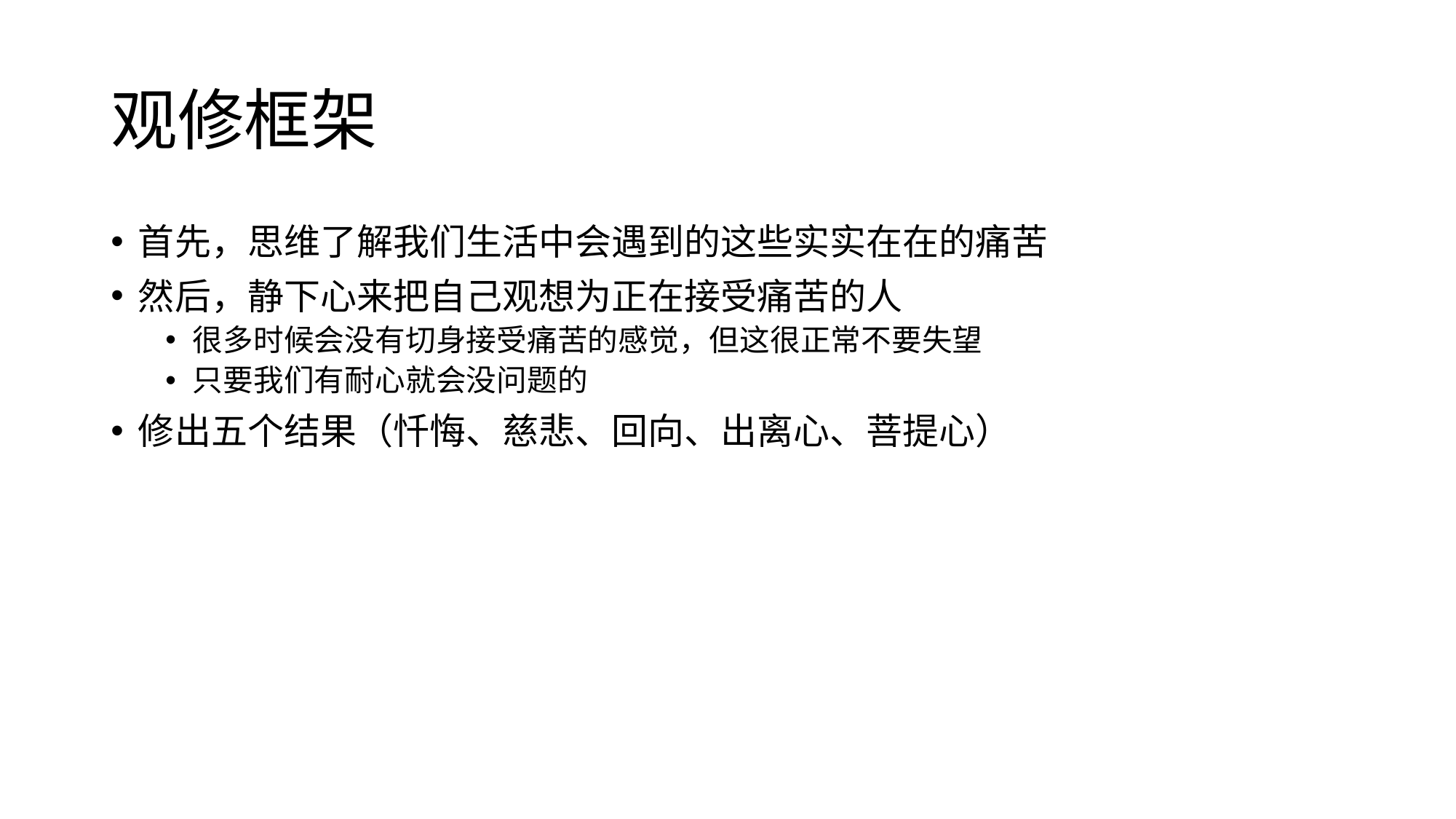

# 观修框架
首先，思维了解我们生活中会遇到的这些实实在在的痛苦
然后，静下心来把自己观想为正在接受痛苦的人
很多时候会没有切身接受痛苦的感觉，但这很正常不要失望
只要我们有耐心就会没问题的
修出五个结果（忏悔、慈悲、回向、出离心、菩提心）